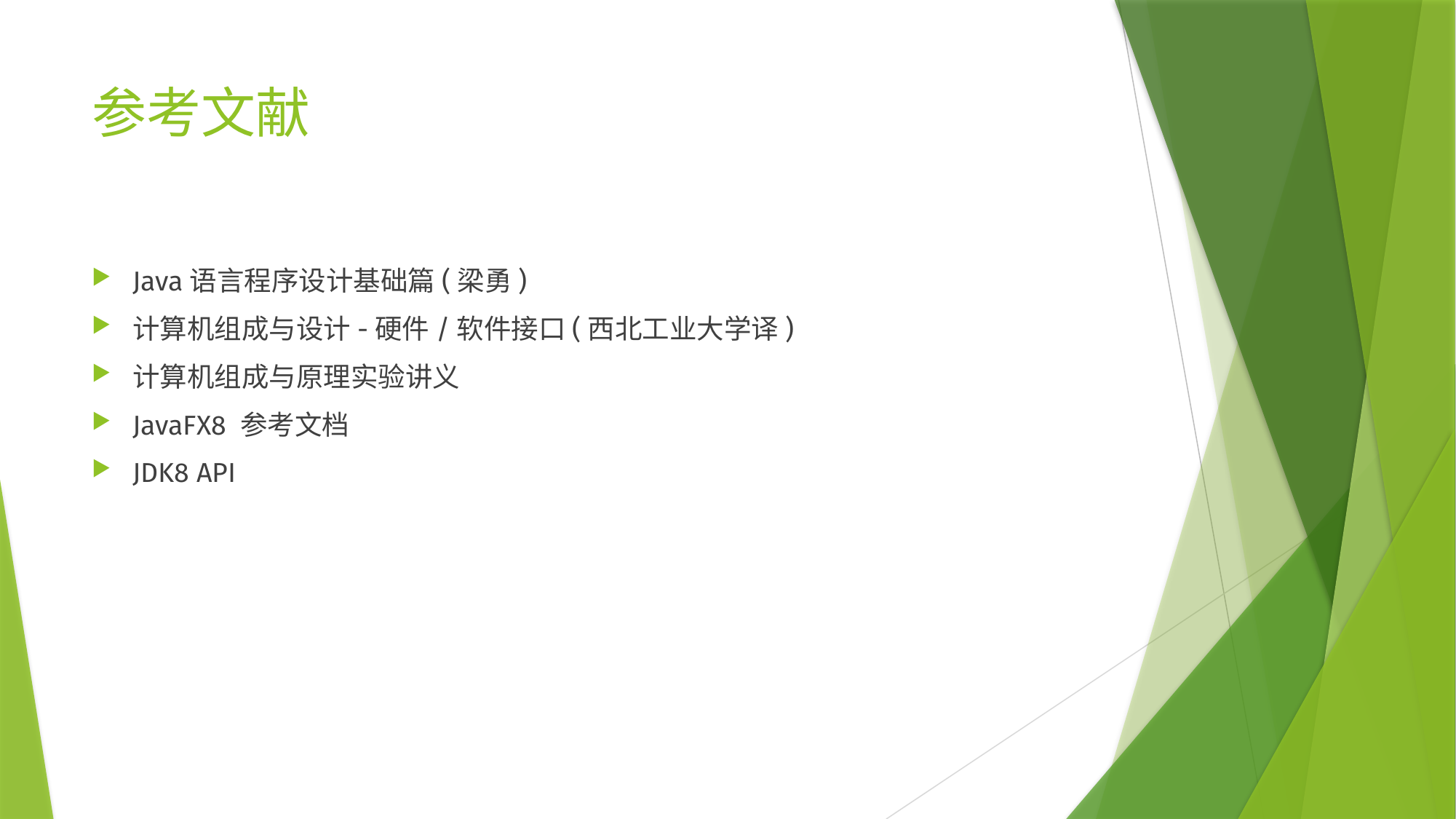

# 参考文献
Java语言程序设计基础篇(梁勇)
计算机组成与设计-硬件/软件接口(西北工业大学译)
计算机组成与原理实验讲义
JavaFX8 参考文档
JDK8 API